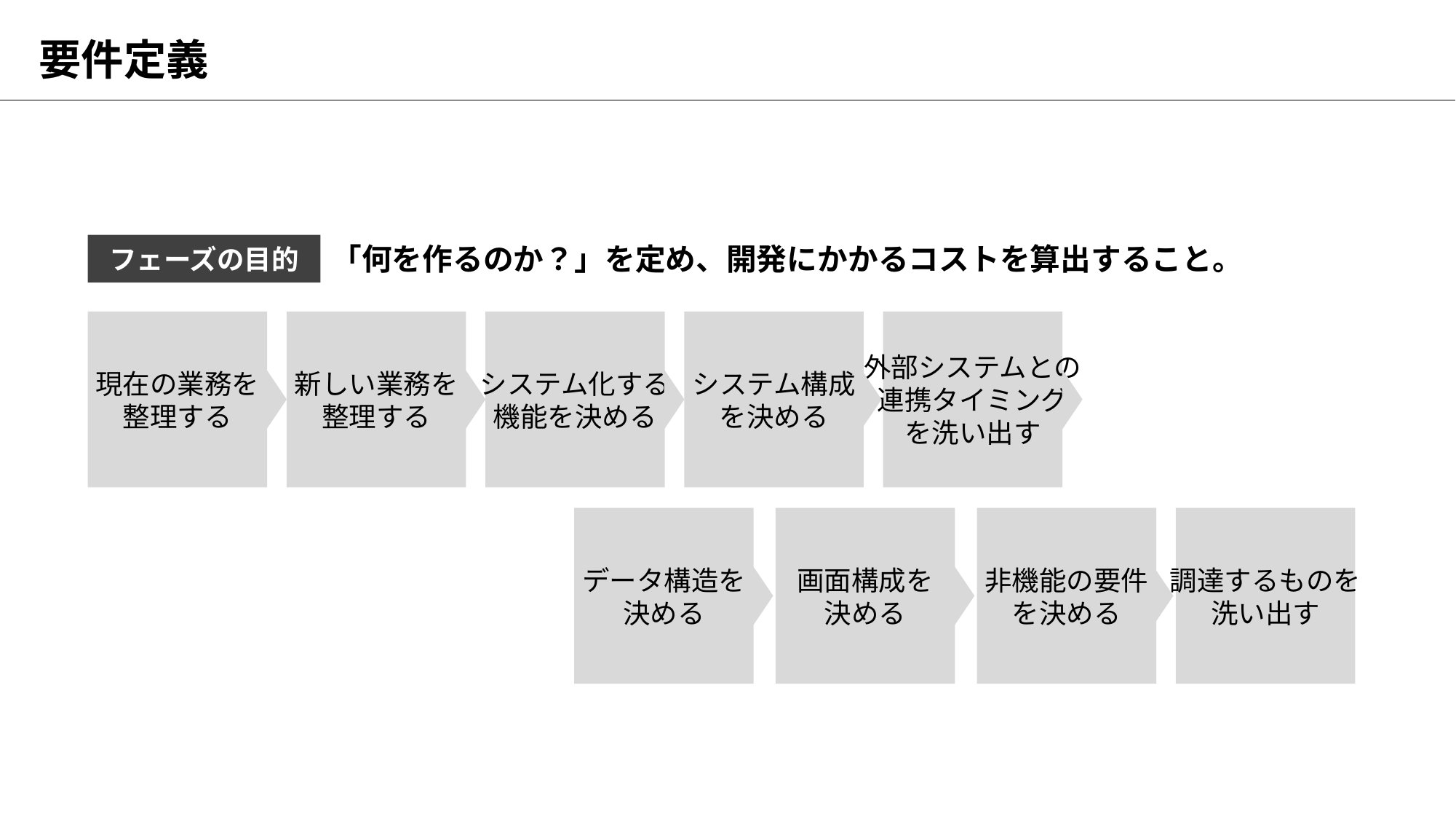

# 要件定義
フェーズの目的
「何を作るのか？」を定め、開発にかかるコストを算出すること。
現在の業務を
整理する
新しい業務を
整理する
システム化する
機能を決める
システム構成
を決める
外部システムとの
連携タイミング
を洗い出す

データ構造を
決める
画面構成を
決める
非機能の要件
を決める
調達するものを
洗い出す